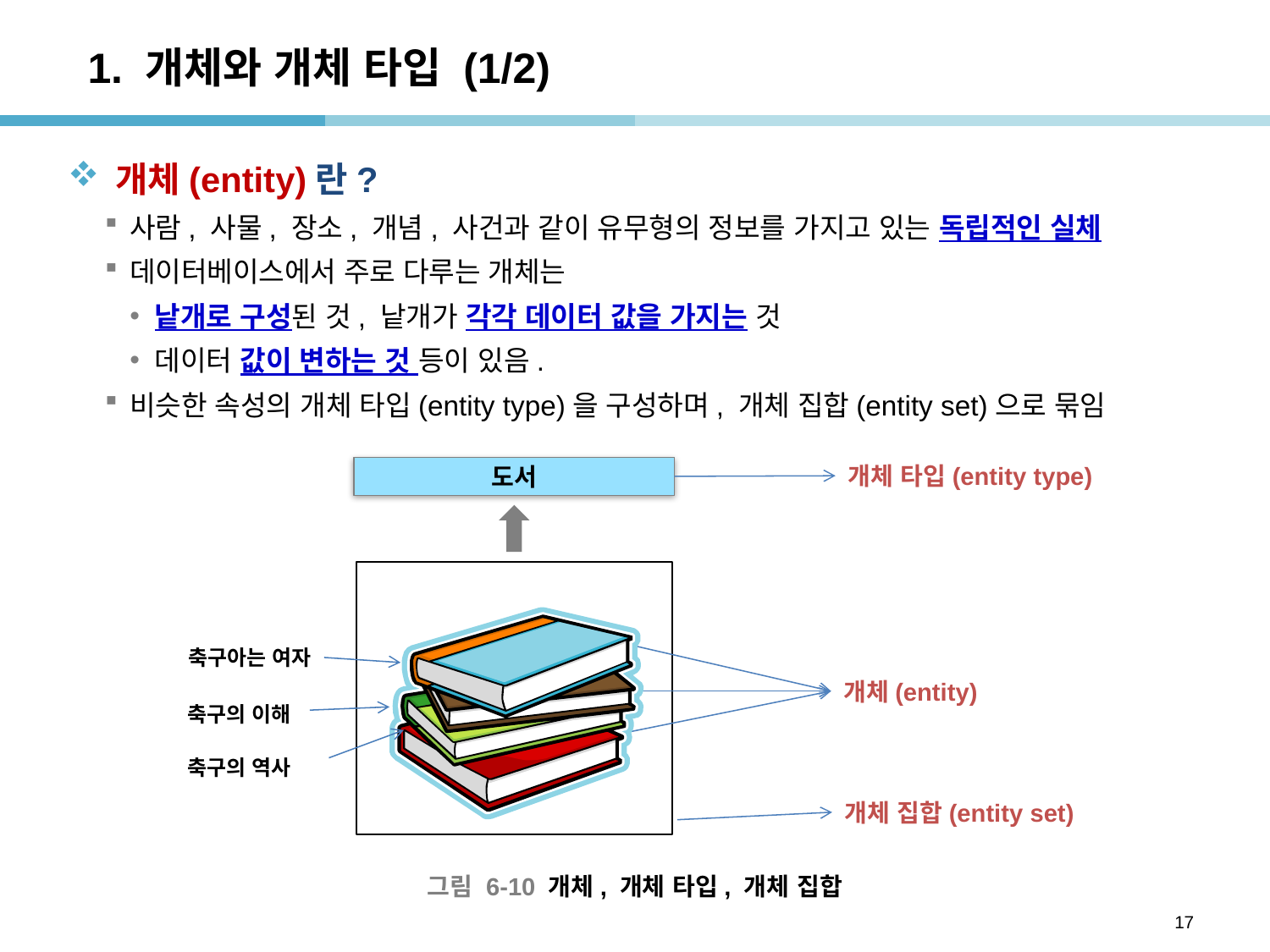

# 1. 개체와 개체 타입 (1/2)
개체(entity)란?
사람, 사물, 장소, 개념, 사건과 같이 유무형의 정보를 가지고 있는 독립적인 실체
데이터베이스에서 주로 다루는 개체는
낱개로 구성된 것, 낱개가 각각 데이터 값을 가지는 것
데이터 값이 변하는 것 등이 있음.
비슷한 속성의 개체 타입(entity type)을 구성하며, 개체 집합(entity set)으로 묶임
개체 타입(entity type)
도서

축구아는 여자
개체(entity)
축구의 이해
축구의 역사
개체 집합(entity set)
그림 6-10 개체, 개체 타입, 개체 집합
17